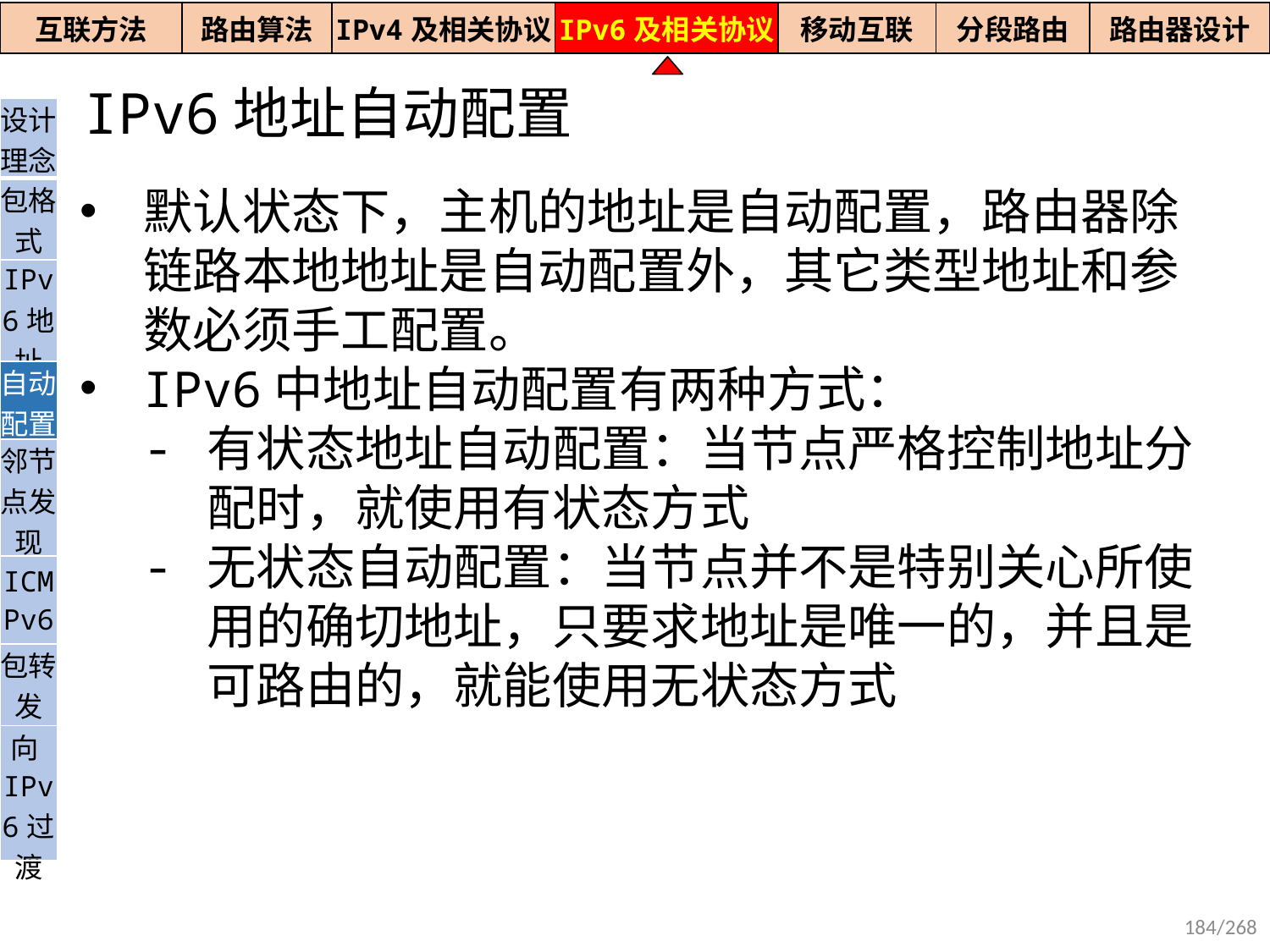

| 互联方法 | 路由算法 | IPv4及相关协议 | IPv6及相关协议 | 移动互联 | 分段路由 | 路由器设计 |
| --- | --- | --- | --- | --- | --- | --- |

IPv6地址自动配置
| 设计理念 |
| --- |
| 包格式 |
| IPv6地址 |
| 自动配置 |
| 邻节点发现 |
| ICMPv6 |
| 包转发 |
| 向IPv6过渡 |
默认状态下，主机的地址是自动配置，路由器除链路本地地址是自动配置外，其它类型地址和参数必须手工配置。
IPv6中地址自动配置有两种方式：
有状态地址自动配置：当节点严格控制地址分配时，就使用有状态方式
无状态自动配置：当节点并不是特别关心所使用的确切地址，只要求地址是唯一的，并且是可路由的，就能使用无状态方式

184/268